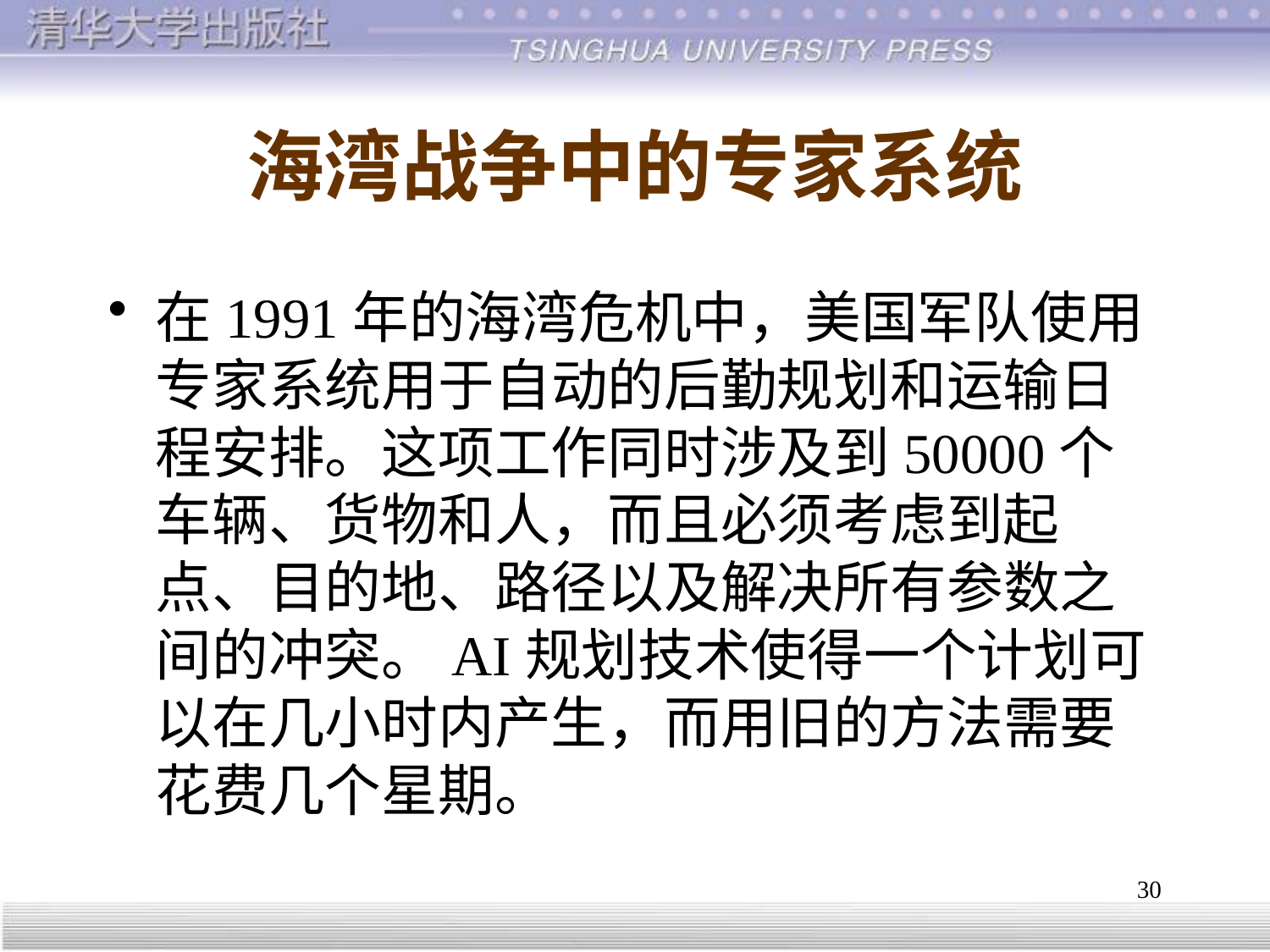

# 海湾战争中的专家系统
在1991年的海湾危机中，美国军队使用专家系统用于自动的后勤规划和运输日程安排。这项工作同时涉及到50000个车辆、货物和人，而且必须考虑到起点、目的地、路径以及解决所有参数之间的冲突。AI规划技术使得一个计划可以在几小时内产生，而用旧的方法需要花费几个星期。
30